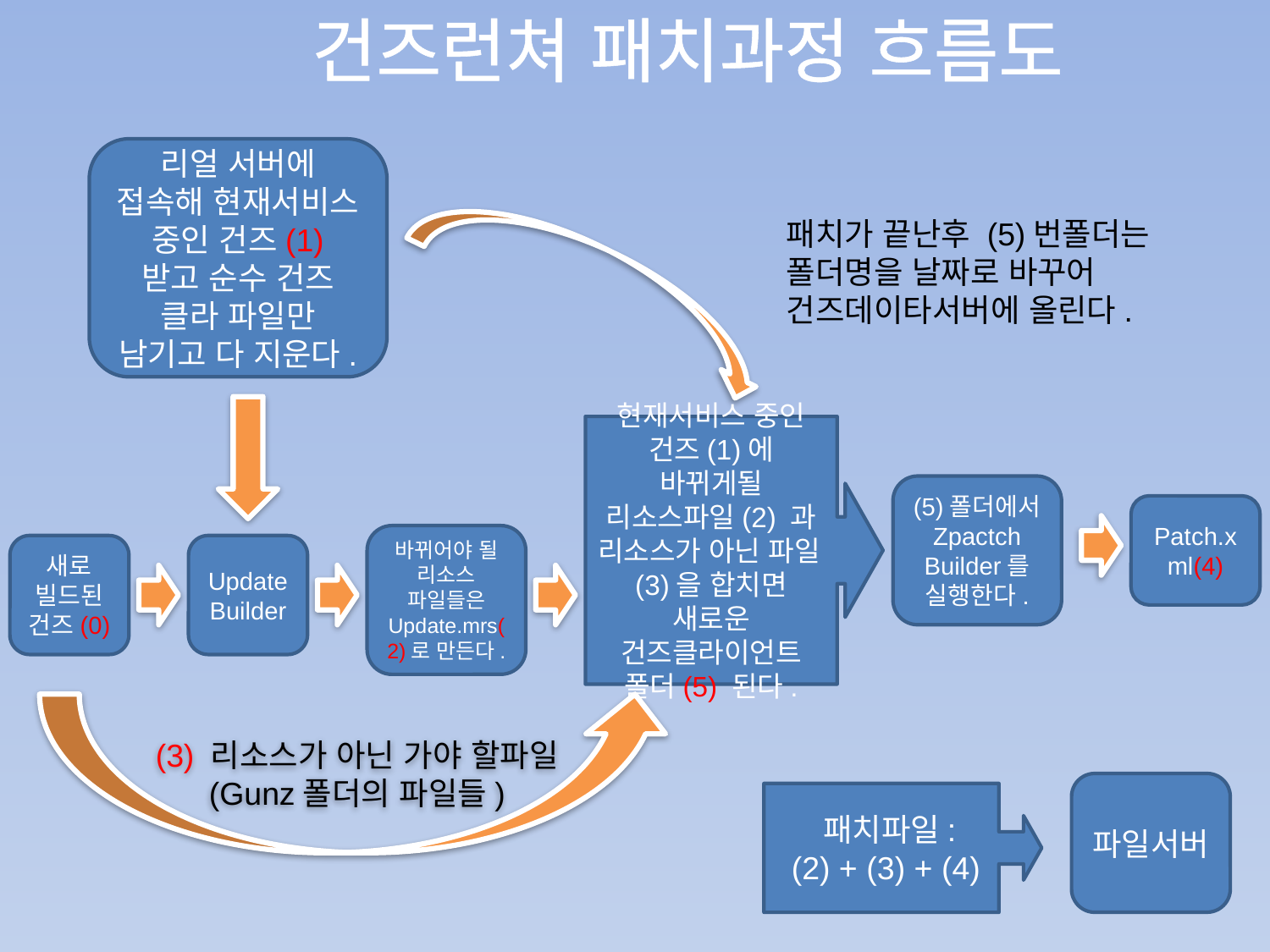

건즈런쳐 패치과정 흐름도
리얼 서버에 접속해 현재서비스 중인 건즈(1)
받고 순수 건즈 클라 파일만 남기고 다 지운다.
패치가 끝난후 (5)번폴더는 폴더명을 날짜로 바꾸어 건즈데이타서버에 올린다.

현재서비스 중인 건즈(1)에 바뀌게될 리소스파일(2) 과 리소스가 아닌 파일(3)을 합치면 새로운 건즈클라이언트 폴더(5) 된다.

(5)폴더에서 Zpactch
Builder를 실행한다.
Patch.xml(4)

바뀌어야 될 리소스 파일들은 Update.mrs(2)로 만든다.
새로 빌드된건즈(0)
UpdateBuilder

(3) 리소스가 아닌 가야 할파일
(Gunz폴더의 파일들)
파일서버
 패치파일:
 (2) + (3) + (4)